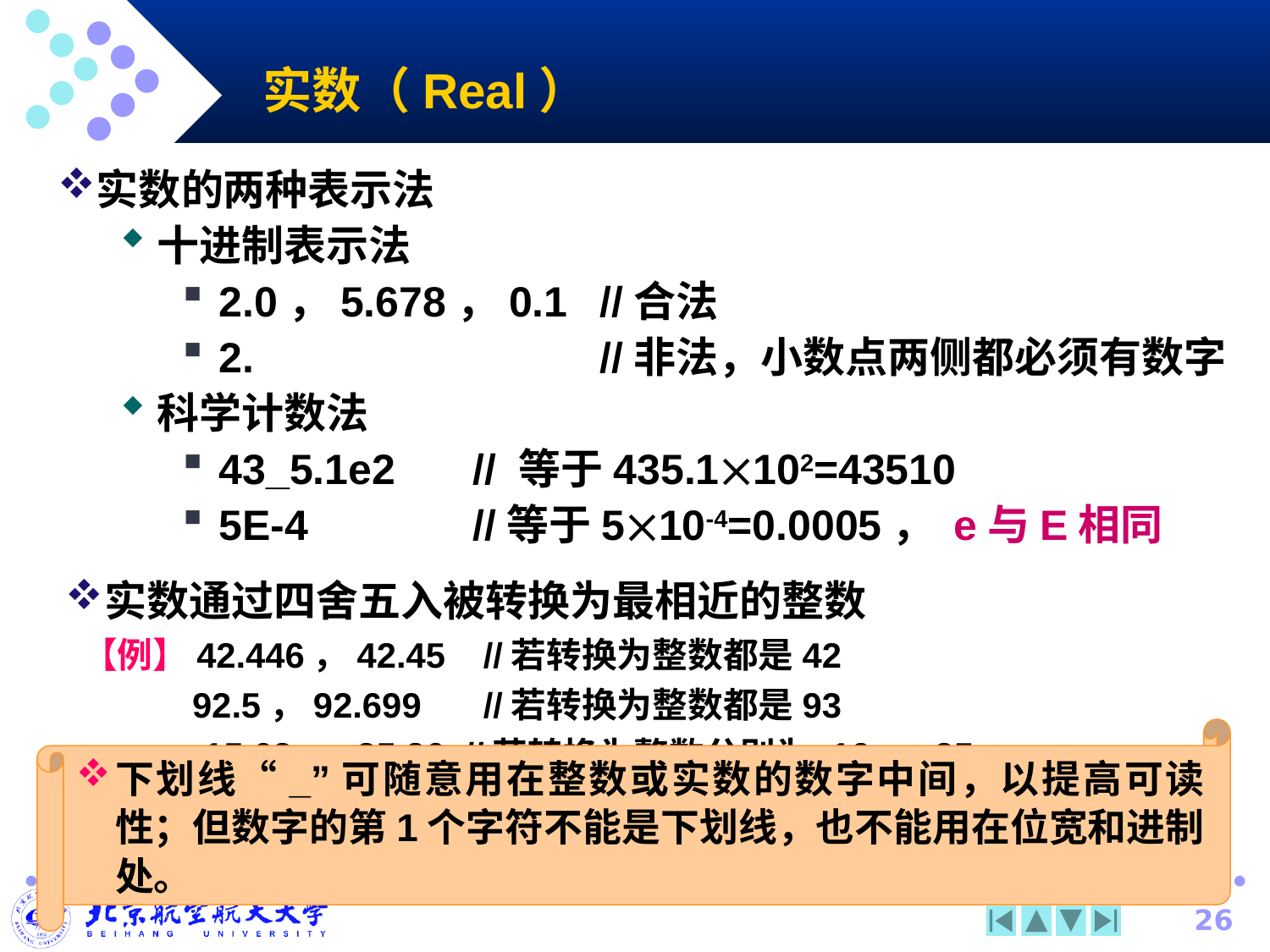

实数（Real）
实数的两种表示法
十进制表示法
2.0，5.678，0.1	//合法
2.			//非法，小数点两侧都必须有数字
科学计数法
43_5.1e2	// 等于435.1×102=43510
5E-4		//等于5×10-4=0.0005， e与E相同
实数通过四舍五入被转换为最相近的整数
 【例】42.446，42.45	//若转换为整数都是42
             92.5，92.699	//若转换为整数都是93
             -15.62，-25.26  //若转换为整数分别为-16，-25

下划线“_”可随意用在整数或实数的数字中间，以提高可读性；但数字的第1个字符不能是下划线，也不能用在位宽和进制处。
26